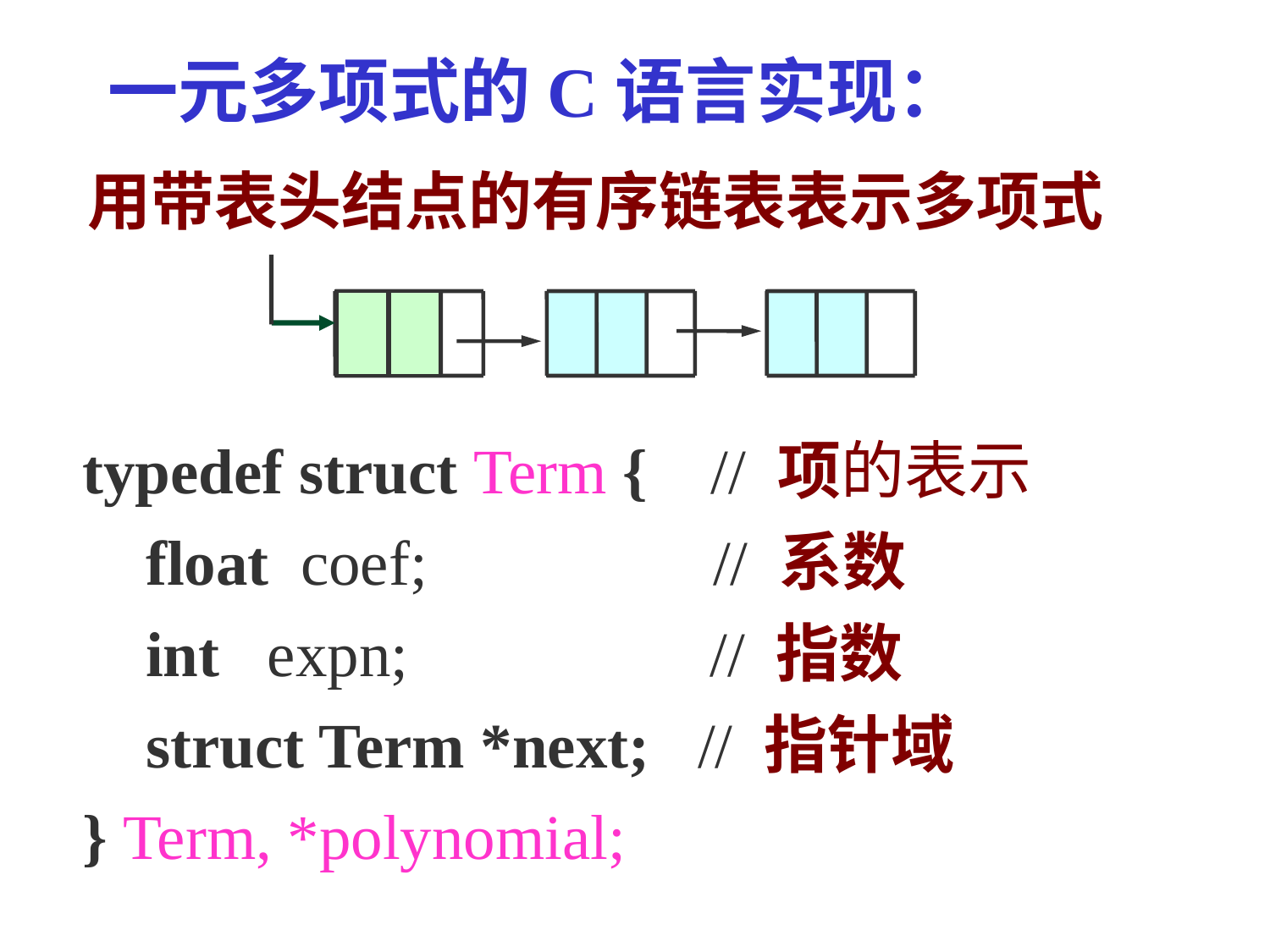

一元多项式的C语言实现：
用带表头结点的有序链表表示多项式

typedef struct Term {    // 项的表示
    float  coef;                  // 系数
    int   expn;                   // 指数
    struct Term *next;   // 指针域
} Term, *polynomial;